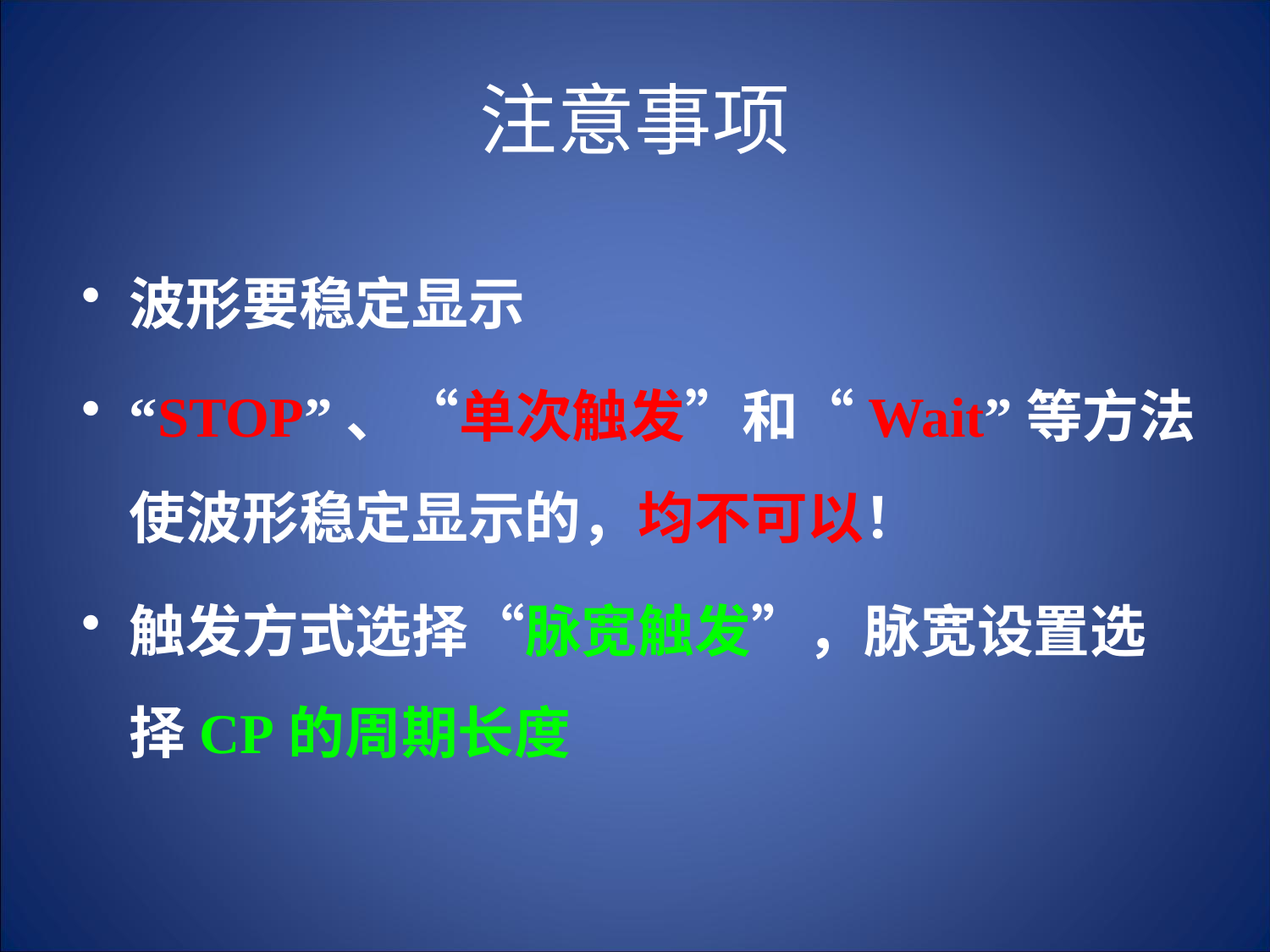

# 注意事项
波形要稳定显示
“STOP”、“单次触发”和“Wait”等方法使波形稳定显示的，均不可以！
触发方式选择“脉宽触发”，脉宽设置选择CP的周期长度